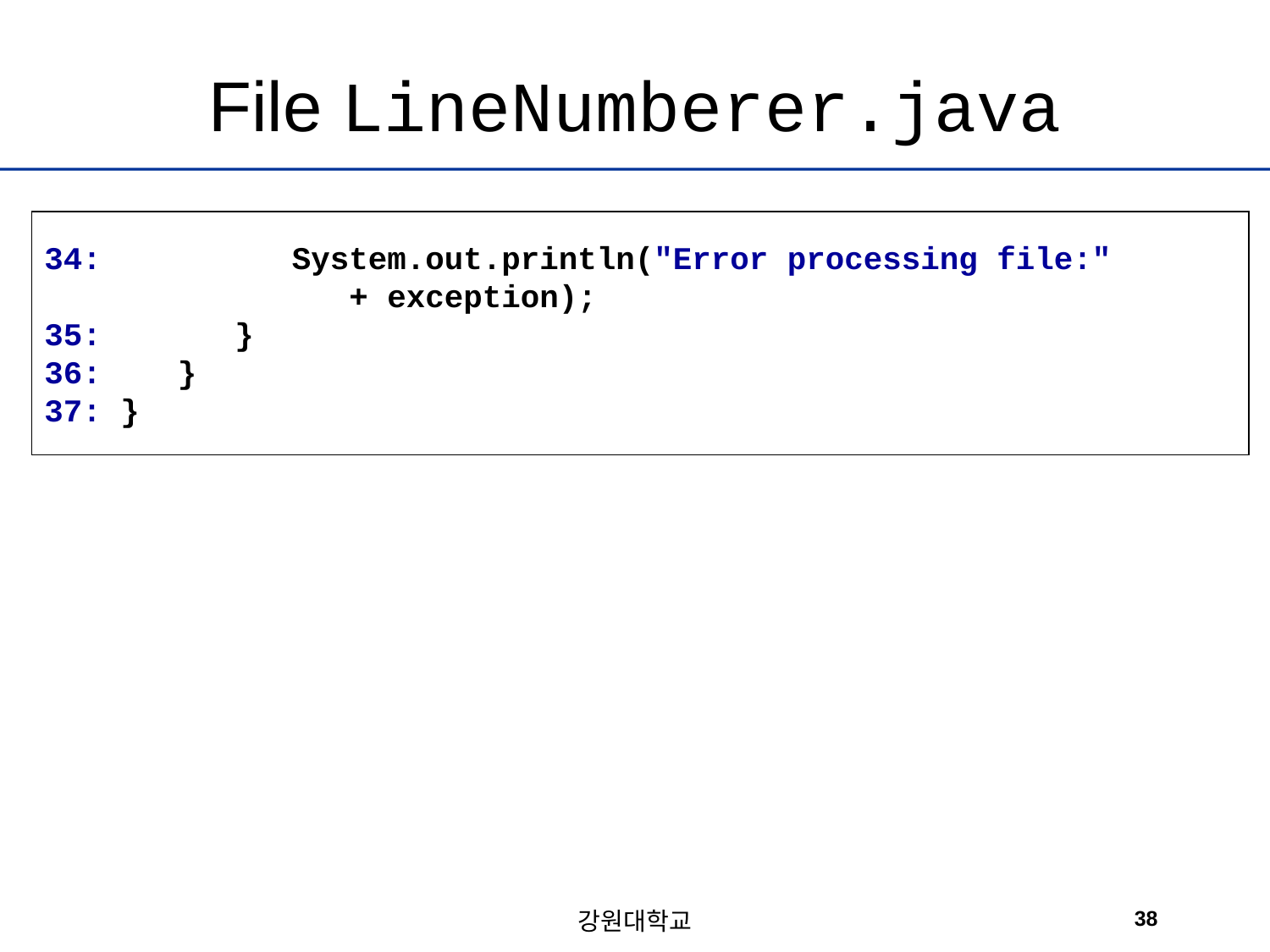

# File LineNumberer.java

34:          System.out.println("Error processing file:"
                + exception);
35:       }
36:    }
37: }
강원대학교